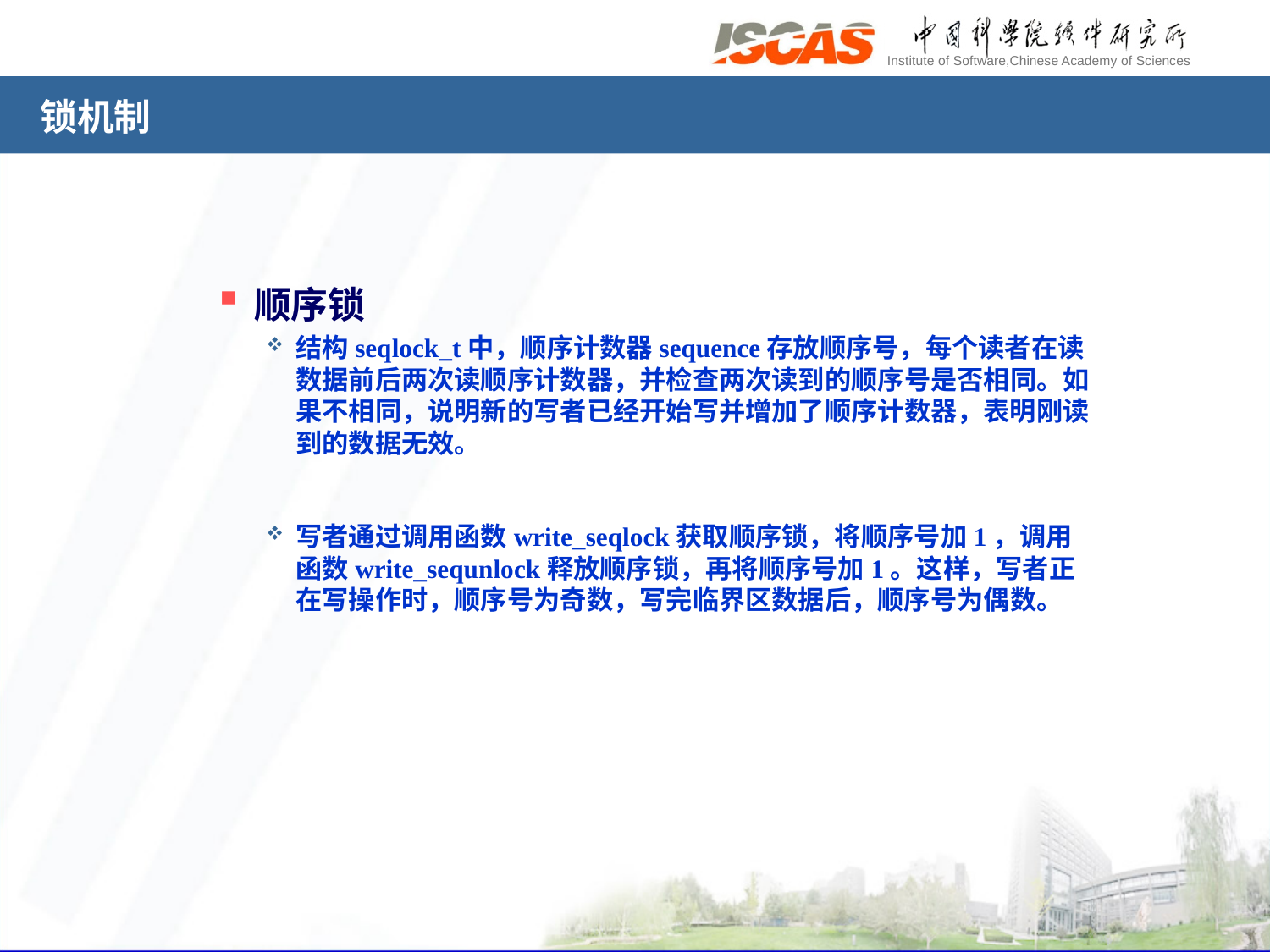

# 锁机制
顺序锁
结构seqlock_t中，顺序计数器sequence存放顺序号，每个读者在读数据前后两次读顺序计数器，并检查两次读到的顺序号是否相同。如果不相同，说明新的写者已经开始写并增加了顺序计数器，表明刚读到的数据无效。

写者通过调用函数write_seqlock获取顺序锁，将顺序号加1，调用函数write_sequnlock释放顺序锁，再将顺序号加1。这样，写者正在写操作时，顺序号为奇数，写完临界区数据后，顺序号为偶数。